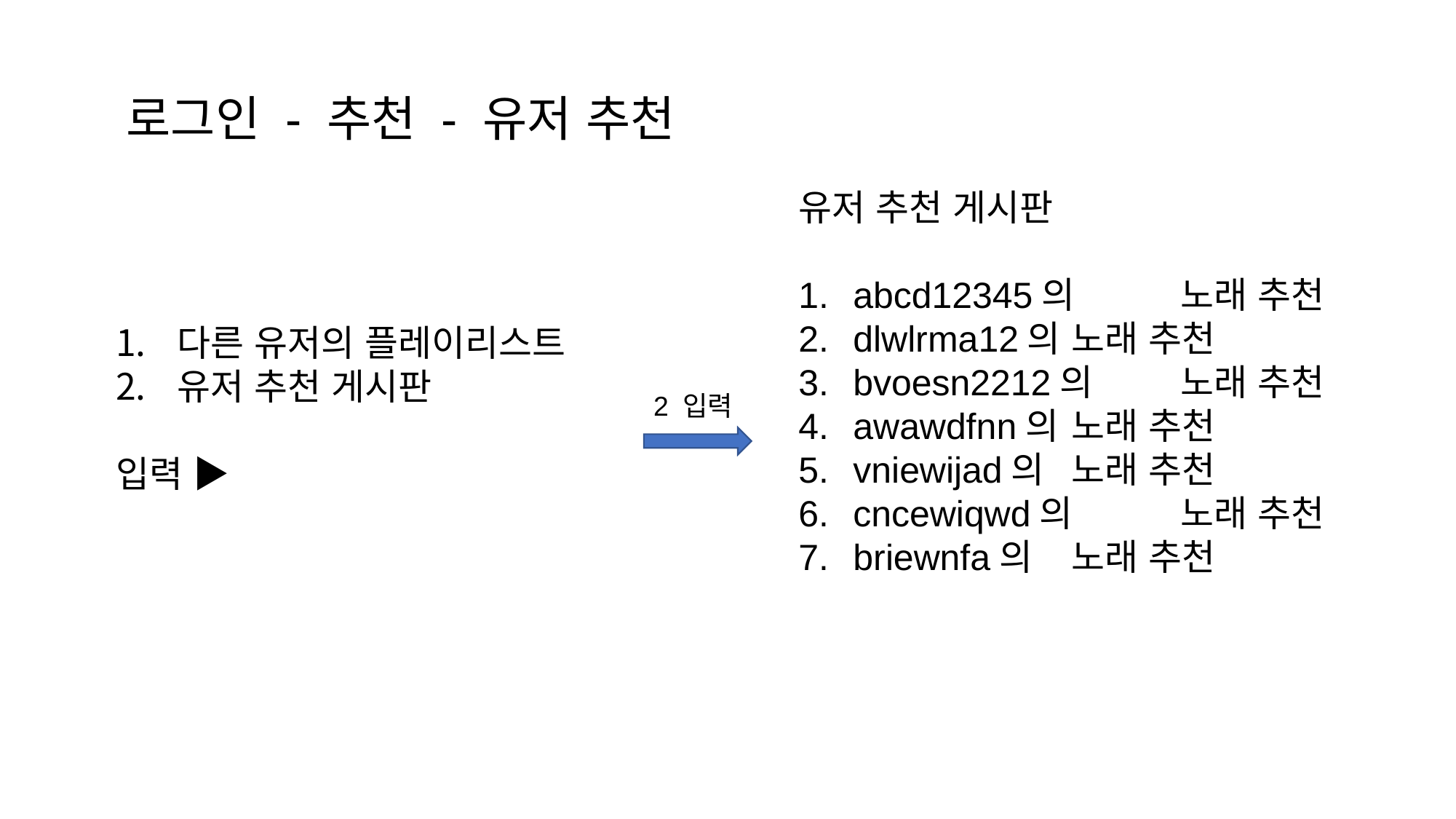

로그인 - 추천 - 유저 추천
유저 추천 게시판

abcd12345의	노래 추천
dlwlrma12의 	노래 추천
bvoesn2212의	노래 추천
awawdfnn의 	노래 추천
vniewijad의	노래 추천
cncewiqwd의 	노래 추천
briewnfa의	노래 추천
다른 유저의 플레이리스트
유저 추천 게시판

입력 ▶

2 입력